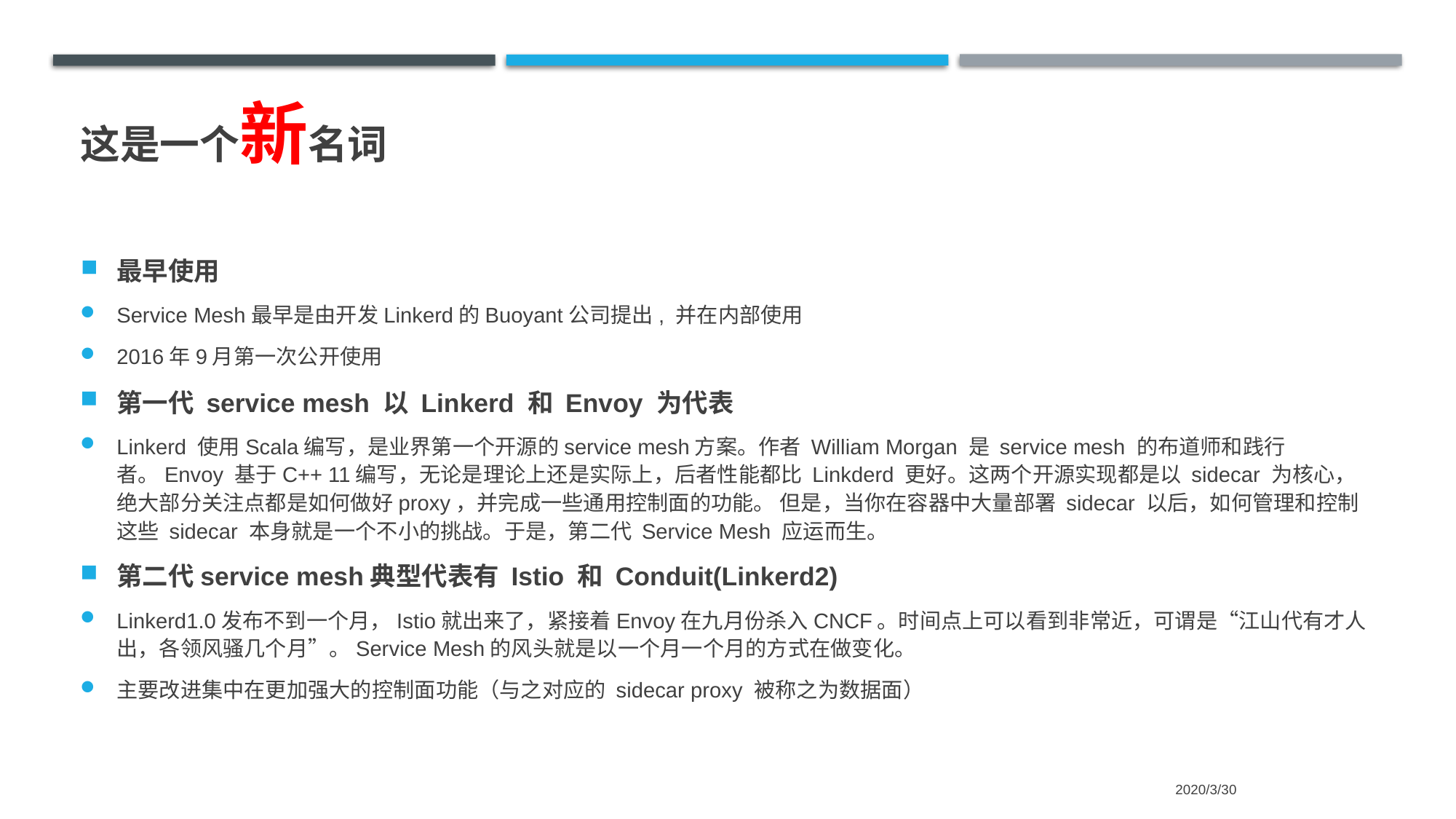

# 这是一个新名词
最早使用
Service Mesh最早是由开发Linkerd的Buoyant公司提出, 并在内部使用
2016年9月第一次公开使用
第一代 service mesh 以 Linkerd 和 Envoy 为代表
Linkerd 使用Scala编写，是业界第一个开源的service mesh方案。作者 William Morgan 是 service mesh 的布道师和践行者。Envoy 基于C++ 11编写，无论是理论上还是实际上，后者性能都比 Linkderd 更好。这两个开源实现都是以 sidecar 为核心，绝大部分关注点都是如何做好proxy，并完成一些通用控制面的功能。 但是，当你在容器中大量部署 sidecar 以后，如何管理和控制这些 sidecar 本身就是一个不小的挑战。于是，第二代 Service Mesh 应运而生。
第二代service mesh典型代表有 Istio 和 Conduit(Linkerd2)
Linkerd1.0发布不到一个月，Istio就出来了，紧接着Envoy在九月份杀入CNCF。时间点上可以看到非常近，可谓是“江山代有才人出，各领风骚几个月”。Service Mesh的风头就是以一个月一个月的方式在做变化。
主要改进集中在更加强大的控制面功能（与之对应的 sidecar proxy 被称之为数据面）

2020/3/30